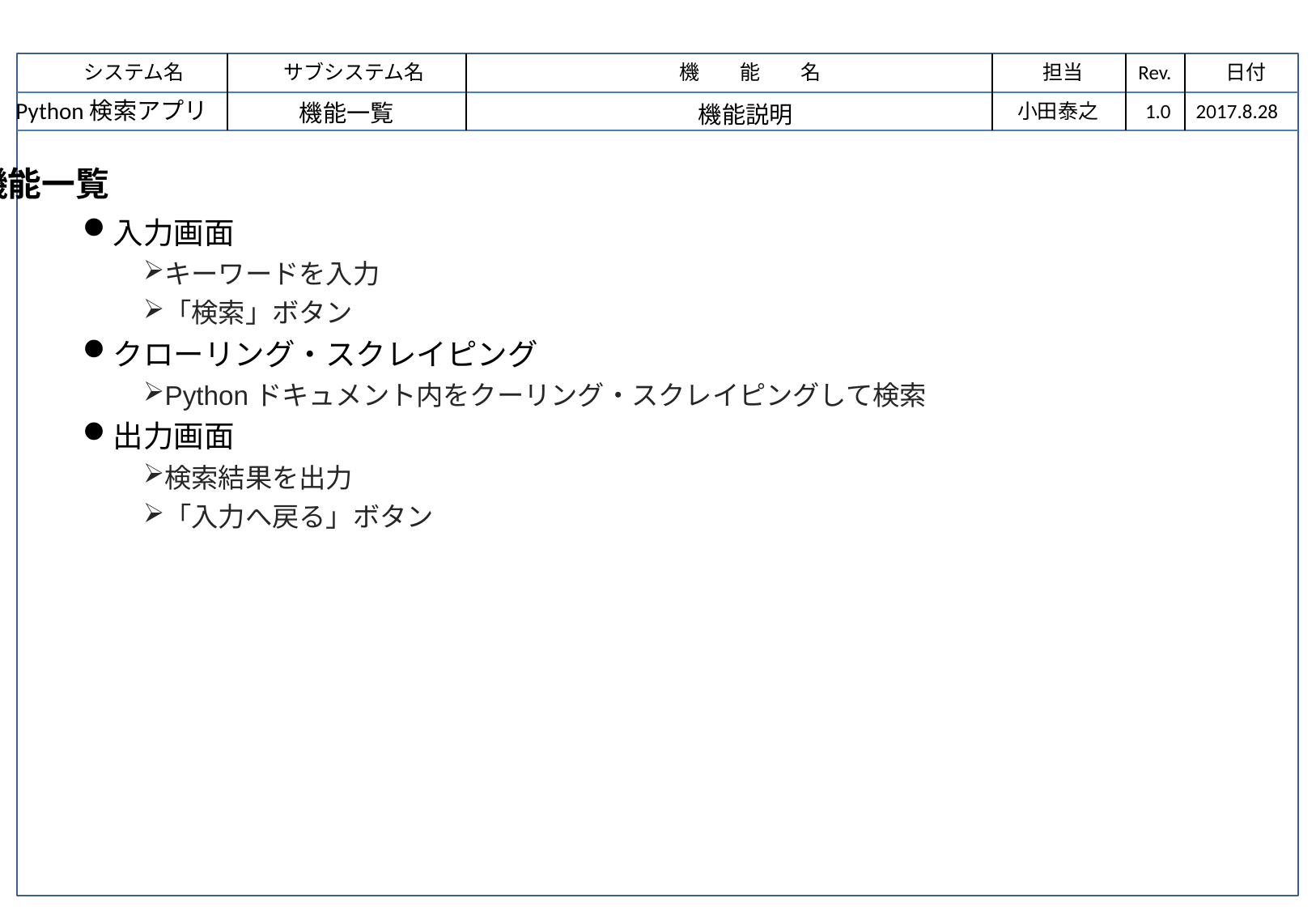

Python検索アプリ
機能一覧
小田泰之
1.0
2017.8.28
機能説明
機能一覧
入力画面
キーワードを入力
「検索」ボタン
クローリング・スクレイピング
Pythonドキュメント内をクーリング・スクレイピングして検索
出力画面
検索結果を出力
「入力へ戻る」ボタン